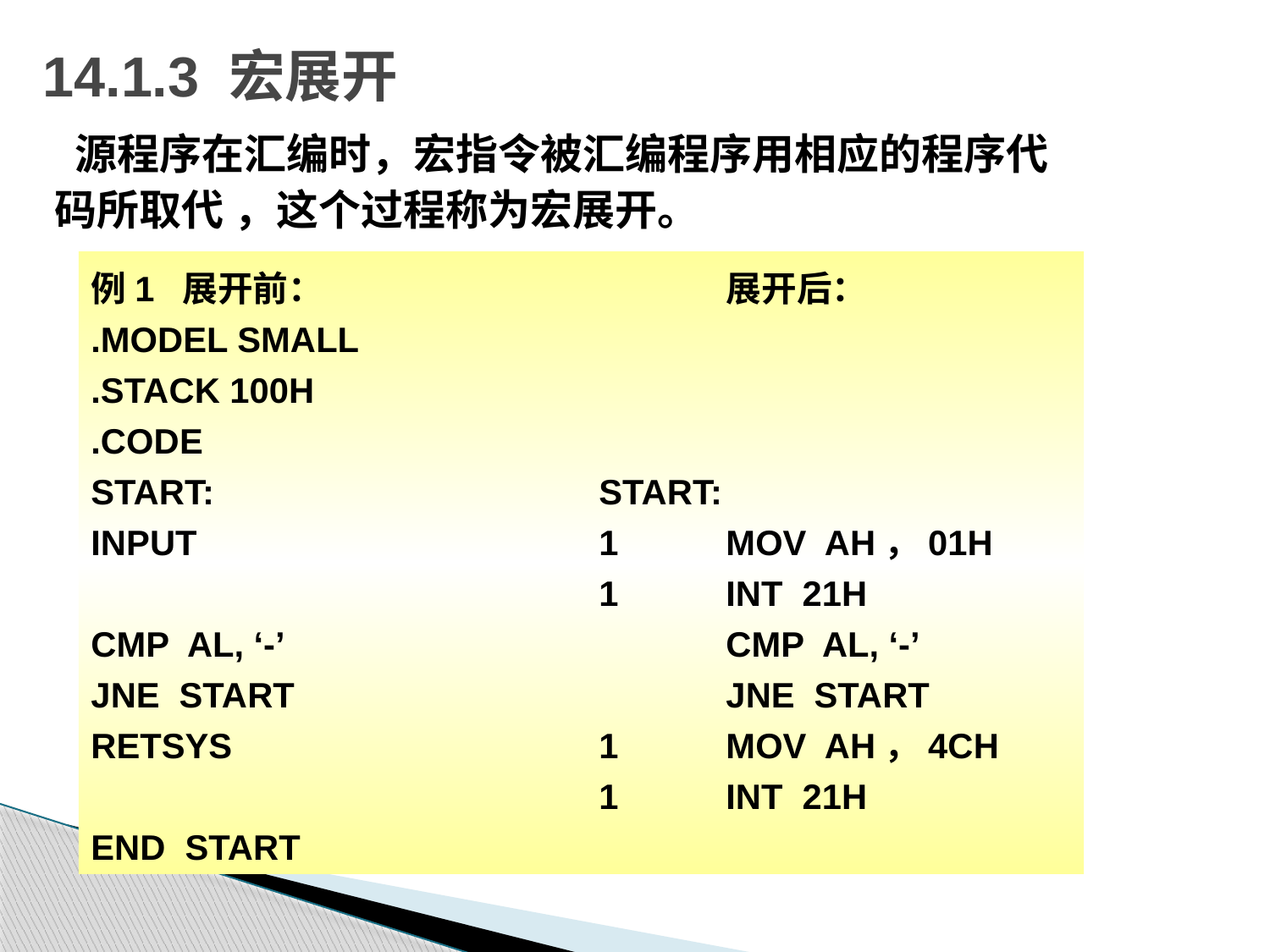

# 14.1.3 宏展开
 源程序在汇编时，宏指令被汇编程序用相应的程序代码所取代 ，这个过程称为宏展开。
例1  展开前：				展开后：
.MODEL SMALL
.STACK 100H
.CODE
START:				START:
INPUT				1	MOV  AH，01H
				1	INT  21H
CMP  AL, ‘-’				CMP  AL, ‘-’
JNE  START				JNE  START
RETSYS			1	MOV  AH，4CH
				1	INT  21H
END  START